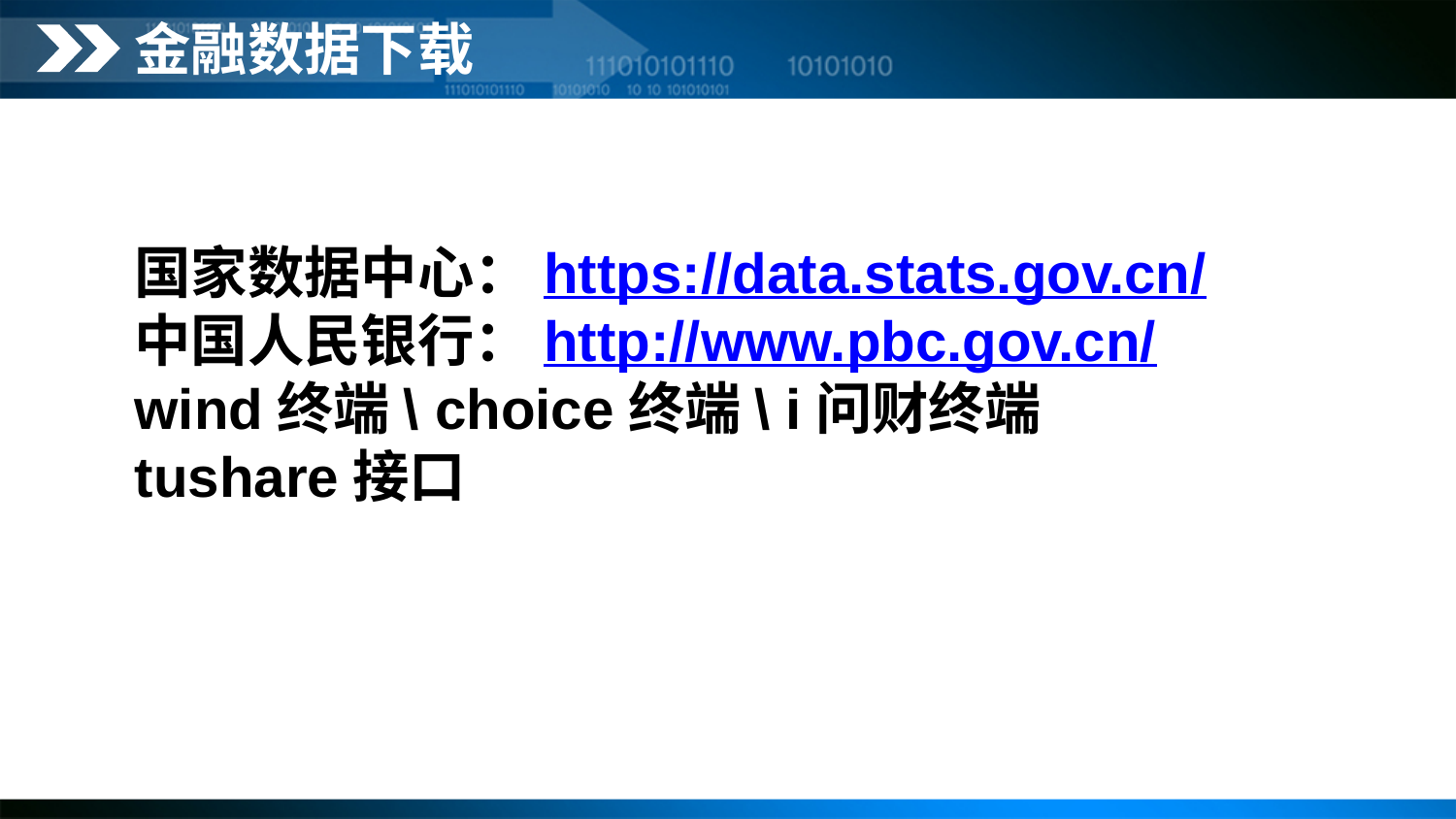

金融数据下载

国家数据中心：https://data.stats.gov.cn/
中国人民银行：http://www.pbc.gov.cn/
wind终端\ choice终端\ i问财终端
tushare接口